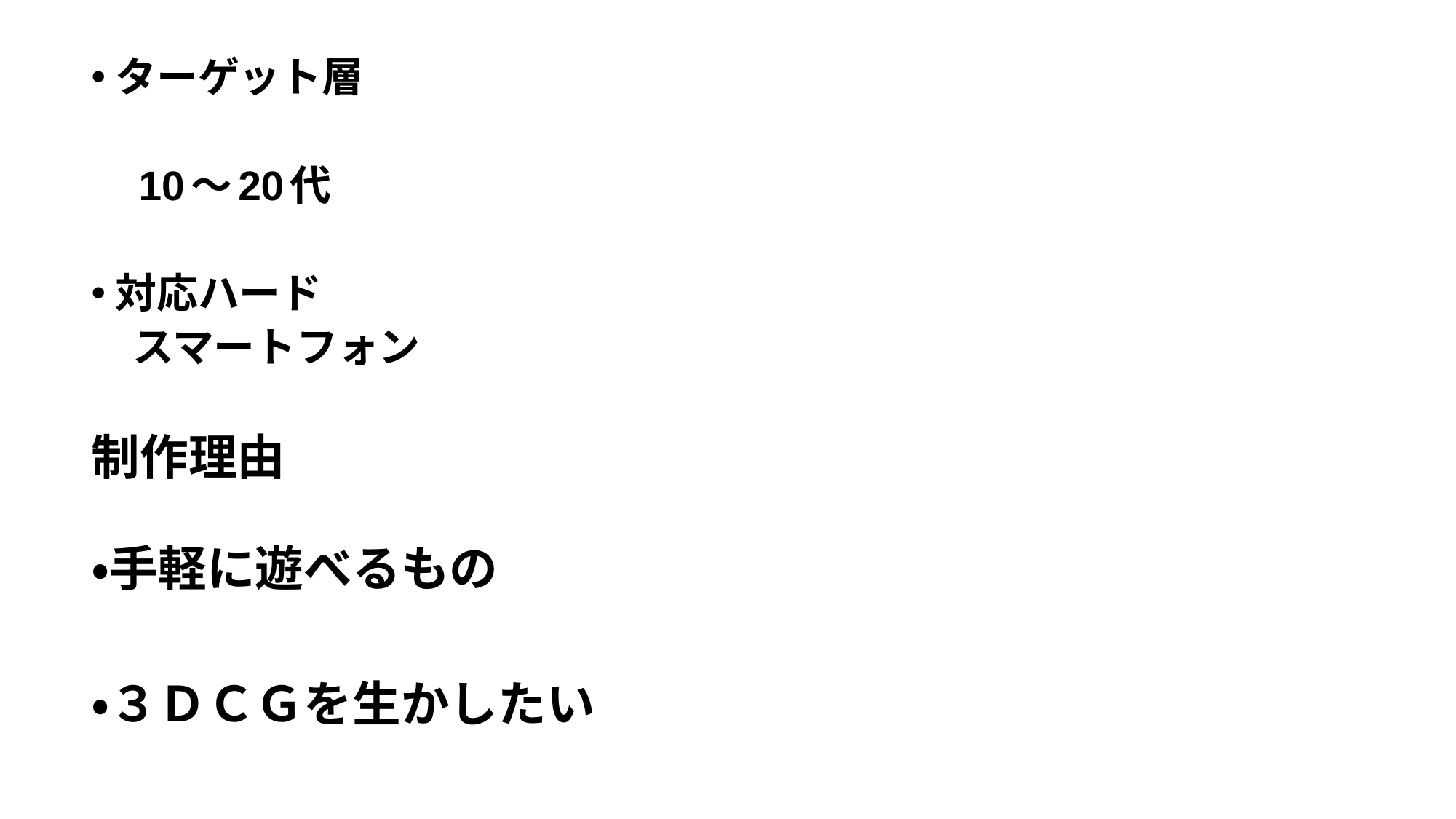

ターゲット層

　10～20代

対応ハード
　スマートフォン

# 制作理由
・手軽に遊べるもの

・３ＤＣＧを生かしたい